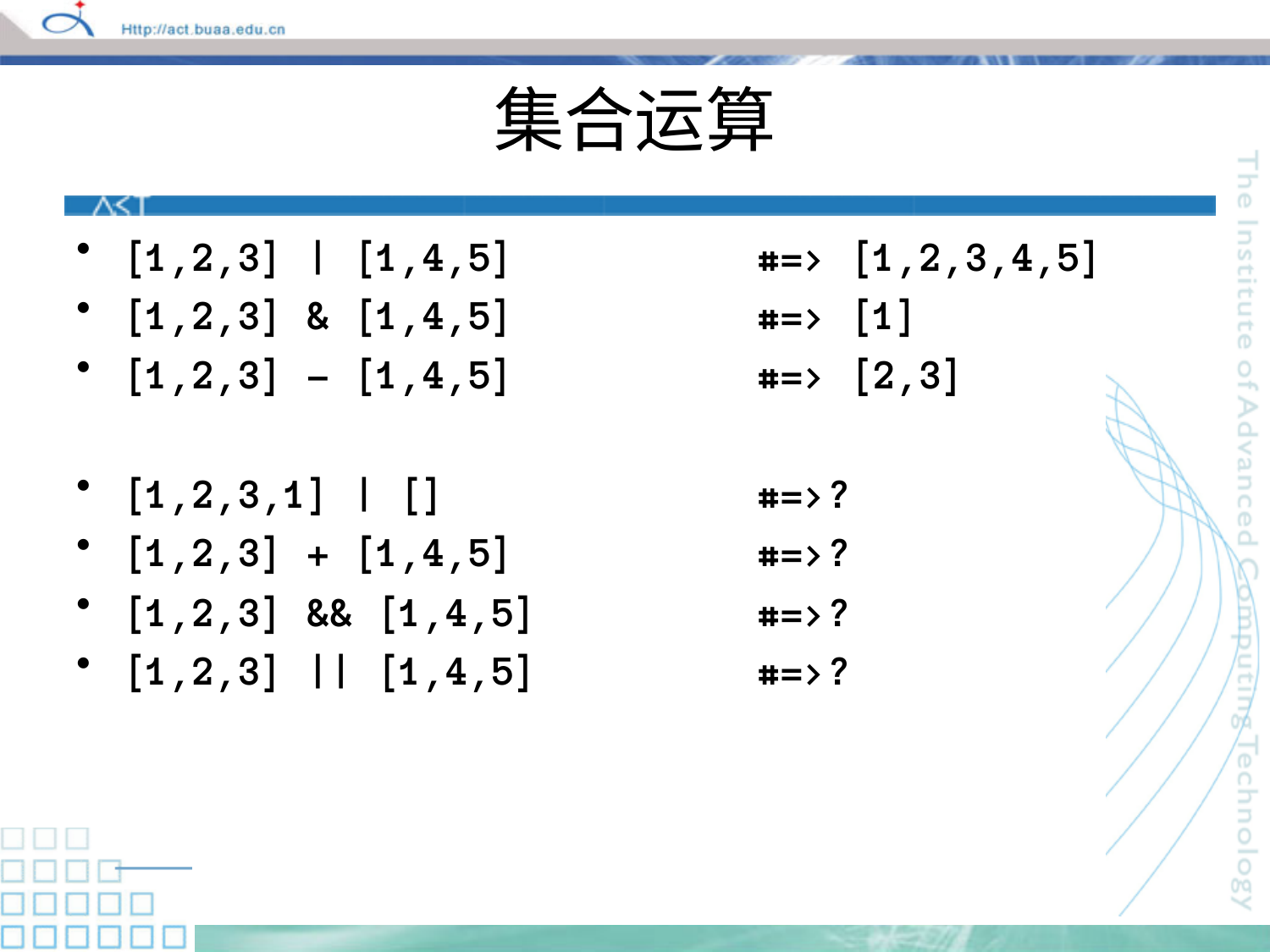

# 集合运算
[1,2,3] | [1,4,5]		#=> [1,2,3,4,5]
[1,2,3] & [1,4,5]		#=> [1]
[1,2,3] - [1,4,5]		#=> [2,3]

[1,2,3,1] | []			#=>?
[1,2,3] + [1,4,5]		#=>?
[1,2,3] && [1,4,5]		#=>?
[1,2,3] || [1,4,5]		#=>?